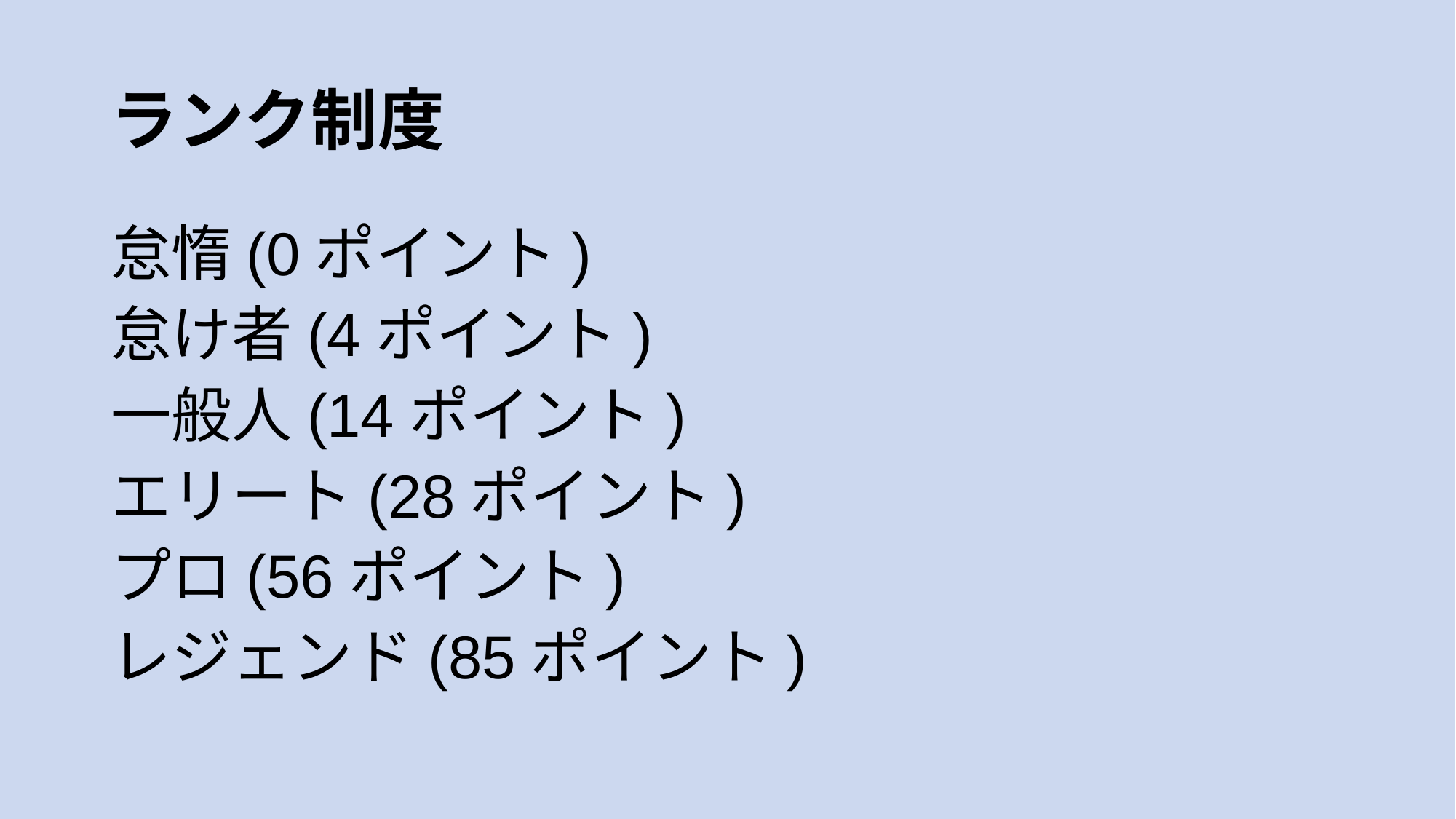

# ランク制度
怠惰(0ポイント)
怠け者(4ポイント)
一般人(14ポイント)
エリート(28ポイント)
プロ(56ポイント)
レジェンド(85ポイント)